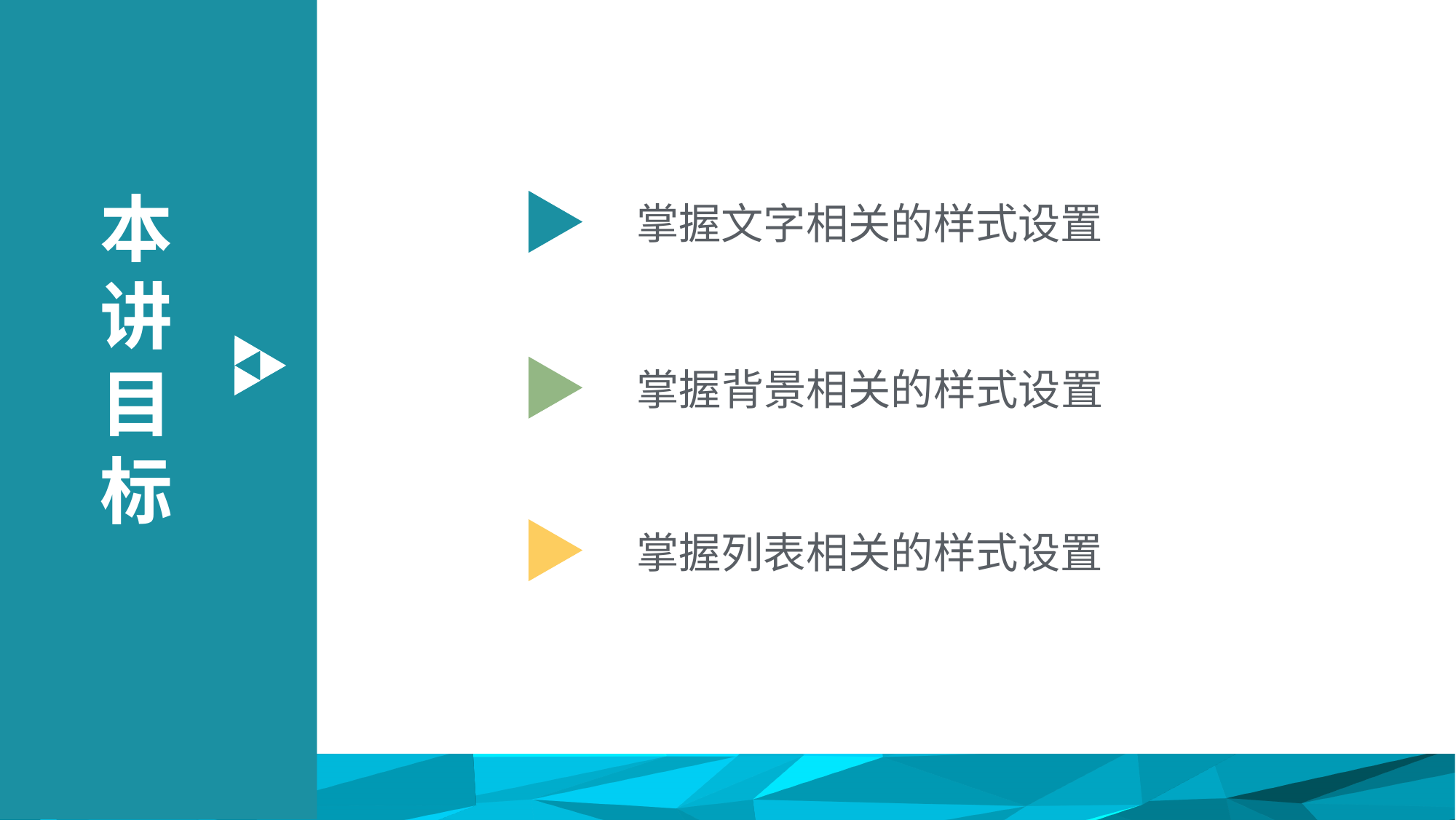

本讲目标
掌握文字相关的样式设置

掌握背景相关的样式设置

掌握列表相关的样式设置